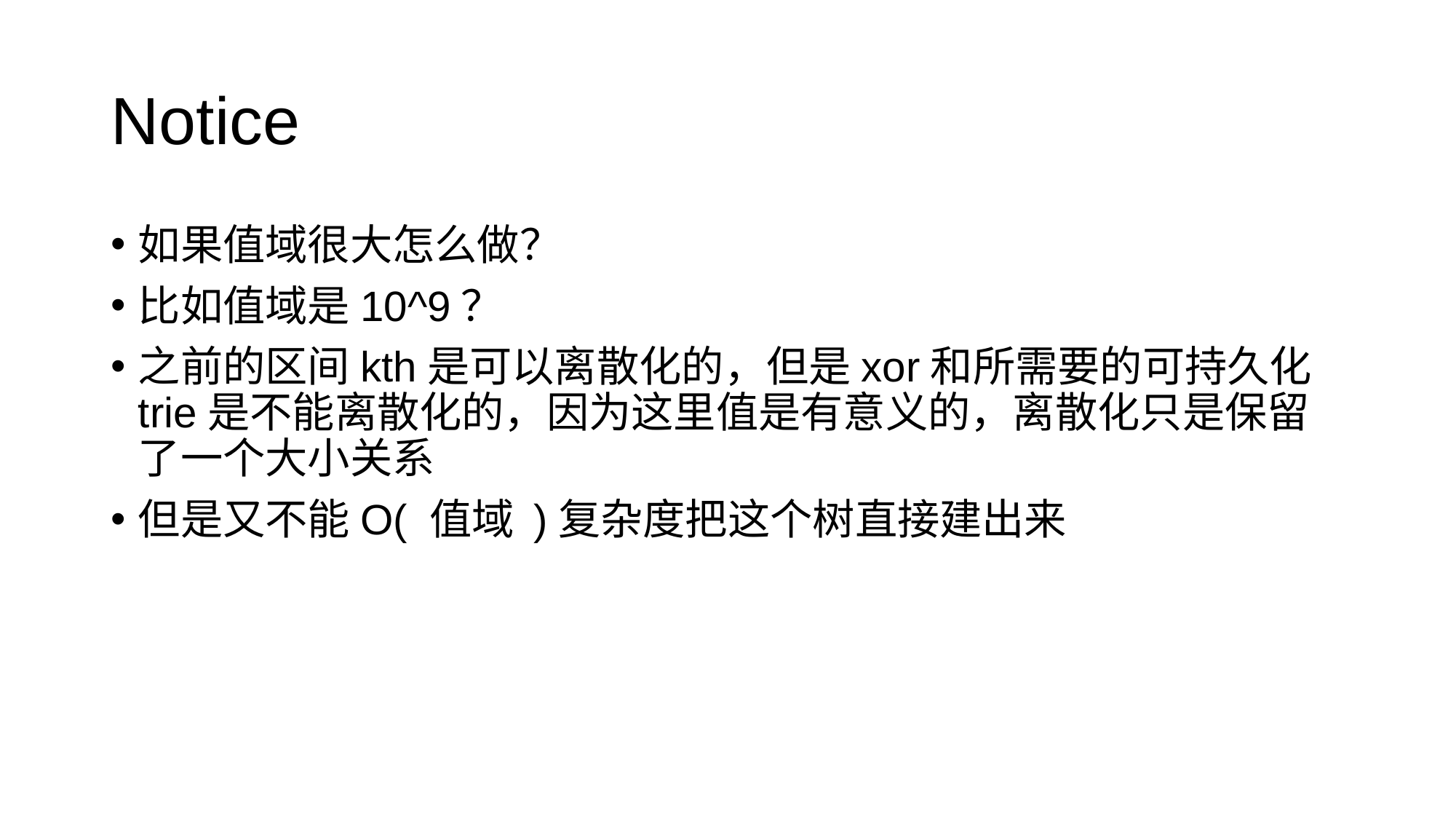

# Notice
如果值域很大怎么做？
比如值域是10^9？
之前的区间kth是可以离散化的，但是xor和所需要的可持久化trie是不能离散化的，因为这里值是有意义的，离散化只是保留了一个大小关系
但是又不能O( 值域 )复杂度把这个树直接建出来